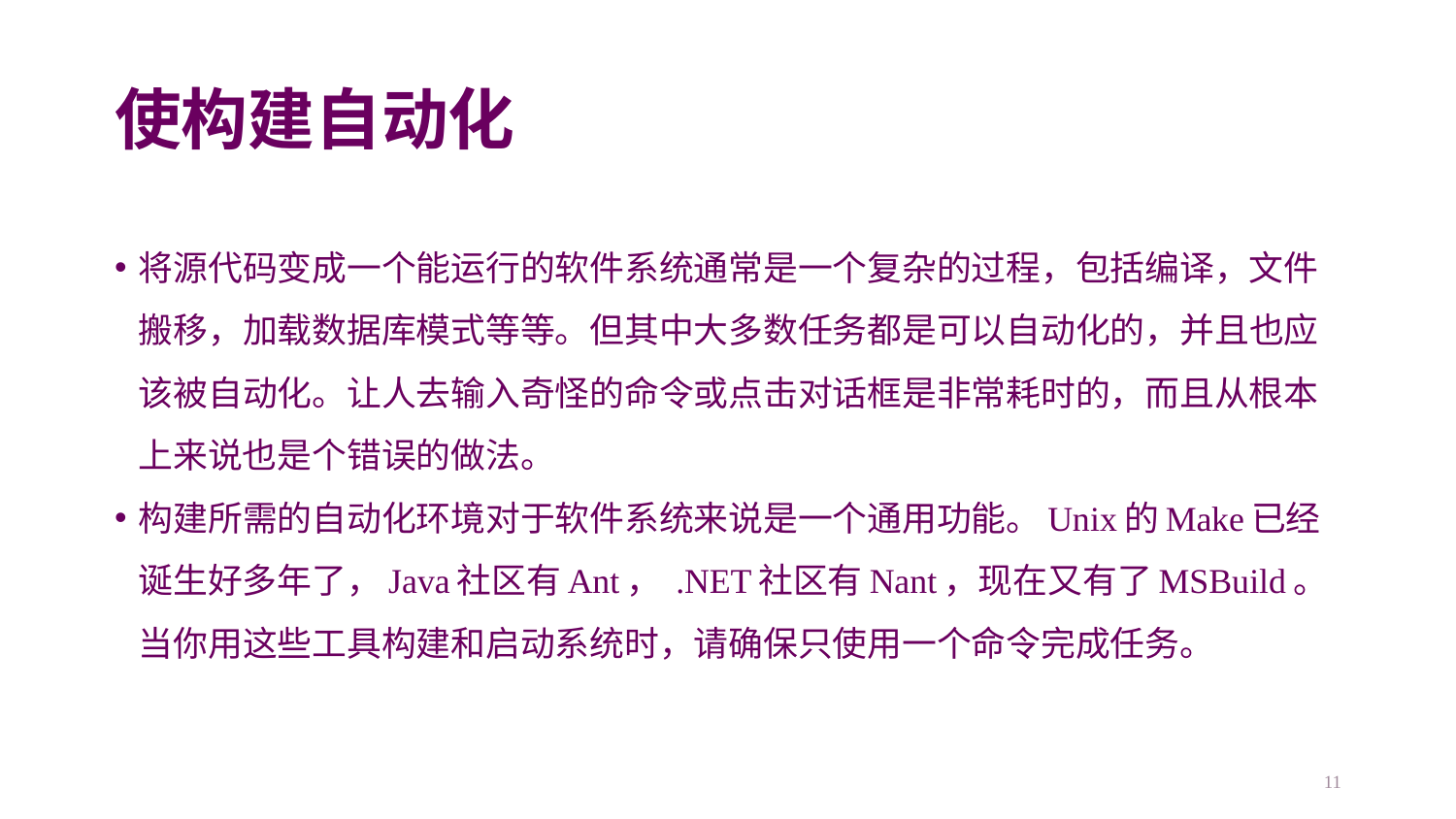

# 使构建自动化
将源代码变成一个能运行的软件系统通常是一个复杂的过程，包括编译，文件搬移，加载数据库模式等等。但其中大多数任务都是可以自动化的，并且也应该被自动化。让人去输入奇怪的命令或点击对话框是非常耗时的，而且从根本上来说也是个错误的做法。
构建所需的自动化环境对于软件系统来说是一个通用功能。Unix的Make已经诞生好多年了，Java社区有Ant， .NET社区有Nant，现在又有了MSBuild。当你用这些工具构建和启动系统时，请确保只使用一个命令完成任务。

11